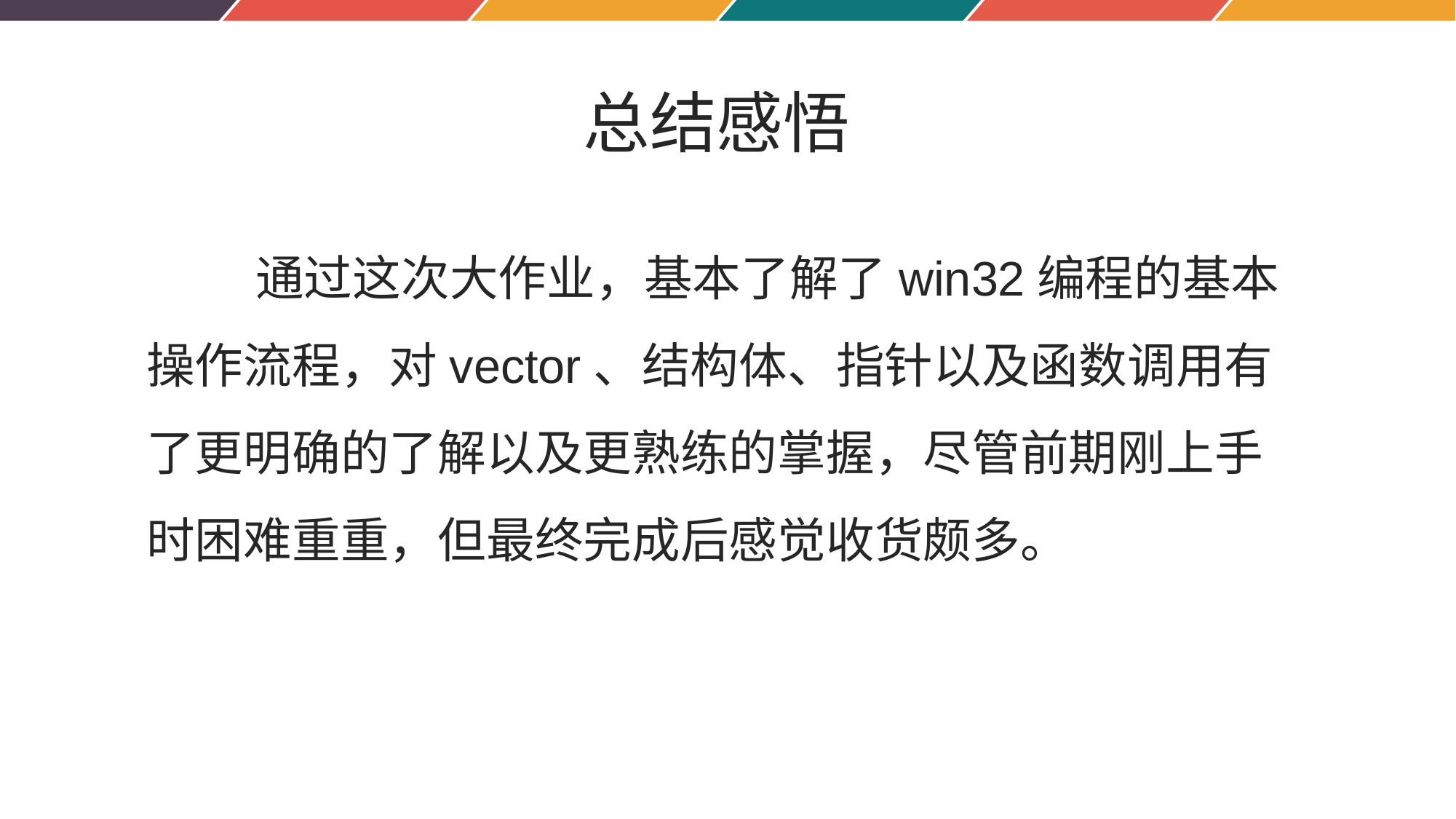

总结感悟
	通过这次大作业，基本了解了win32编程的基本操作流程，对vector、结构体、指针以及函数调用有了更明确的了解以及更熟练的掌握，尽管前期刚上手时困难重重，但最终完成后感觉收货颇多。